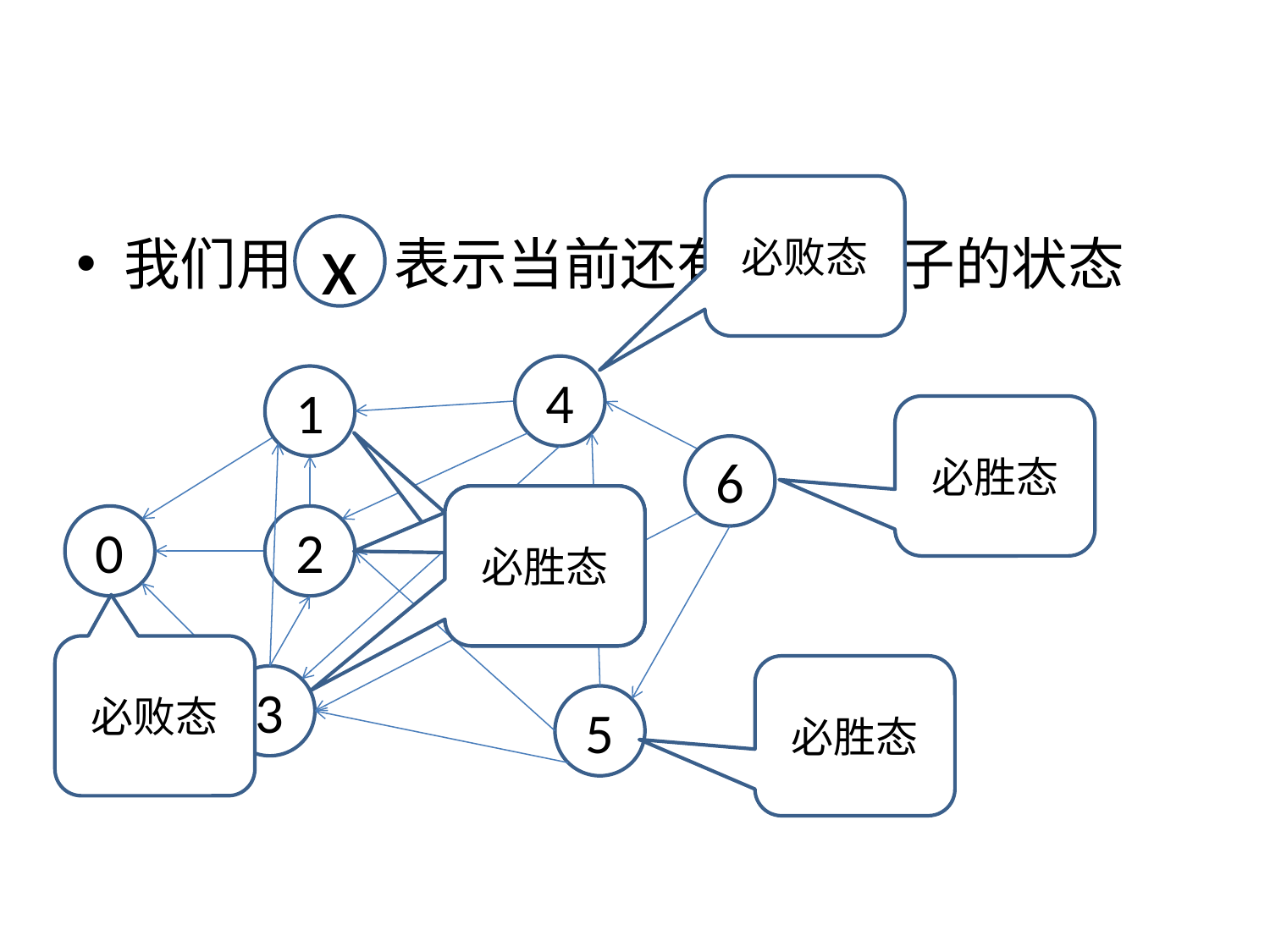

#
必败态
x
我们用        表示当前还有x枚石子的状态
4
1
必胜态
6
必胜态
必胜态
必胜态
0
2
必败态
必胜态
3
5